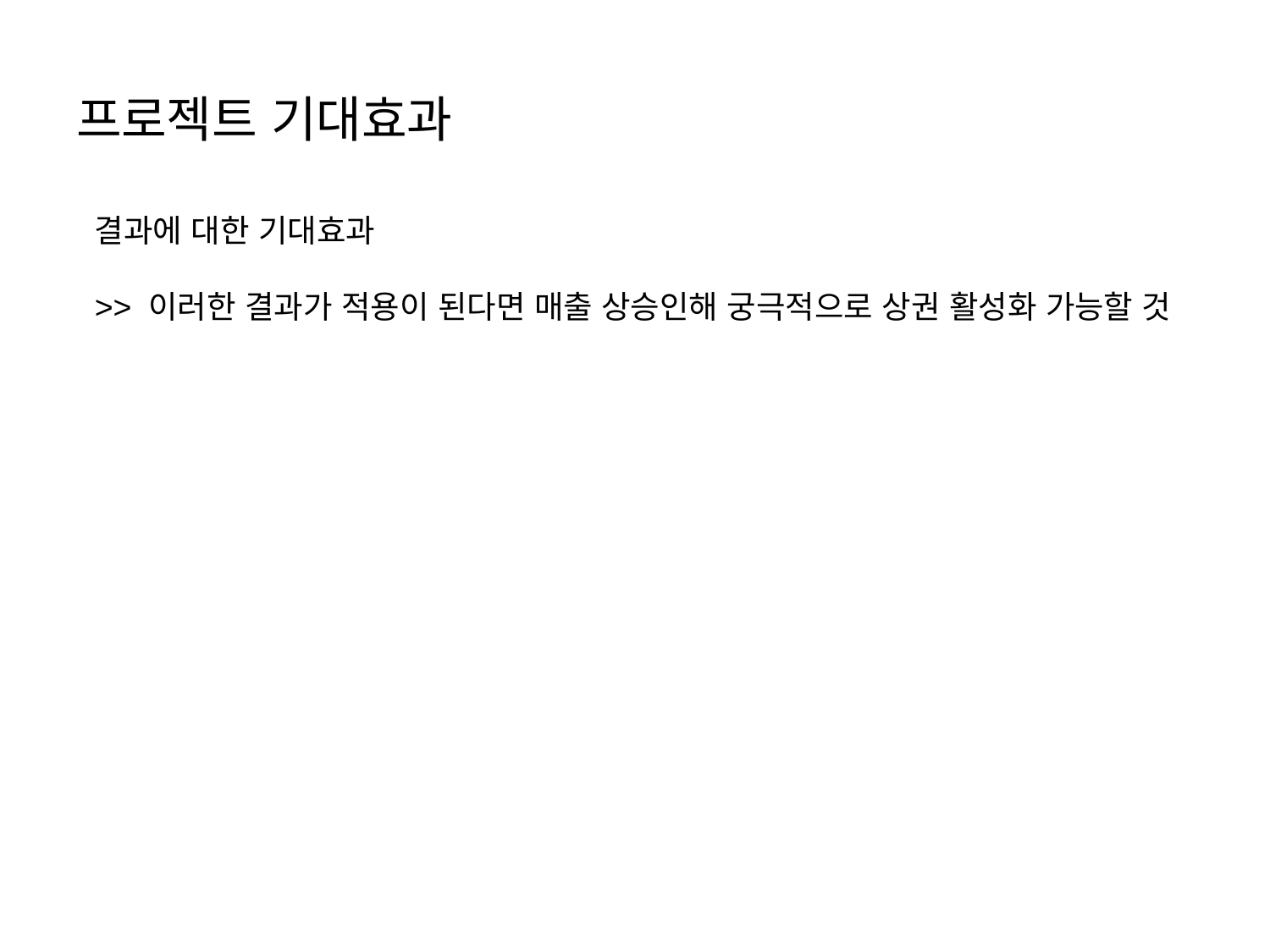

# 프로젝트 기대효과
결과에 대한 기대효과

>> 이러한 결과가 적용이 된다면 매출 상승인해 궁극적으로 상권 활성화 가능할 것